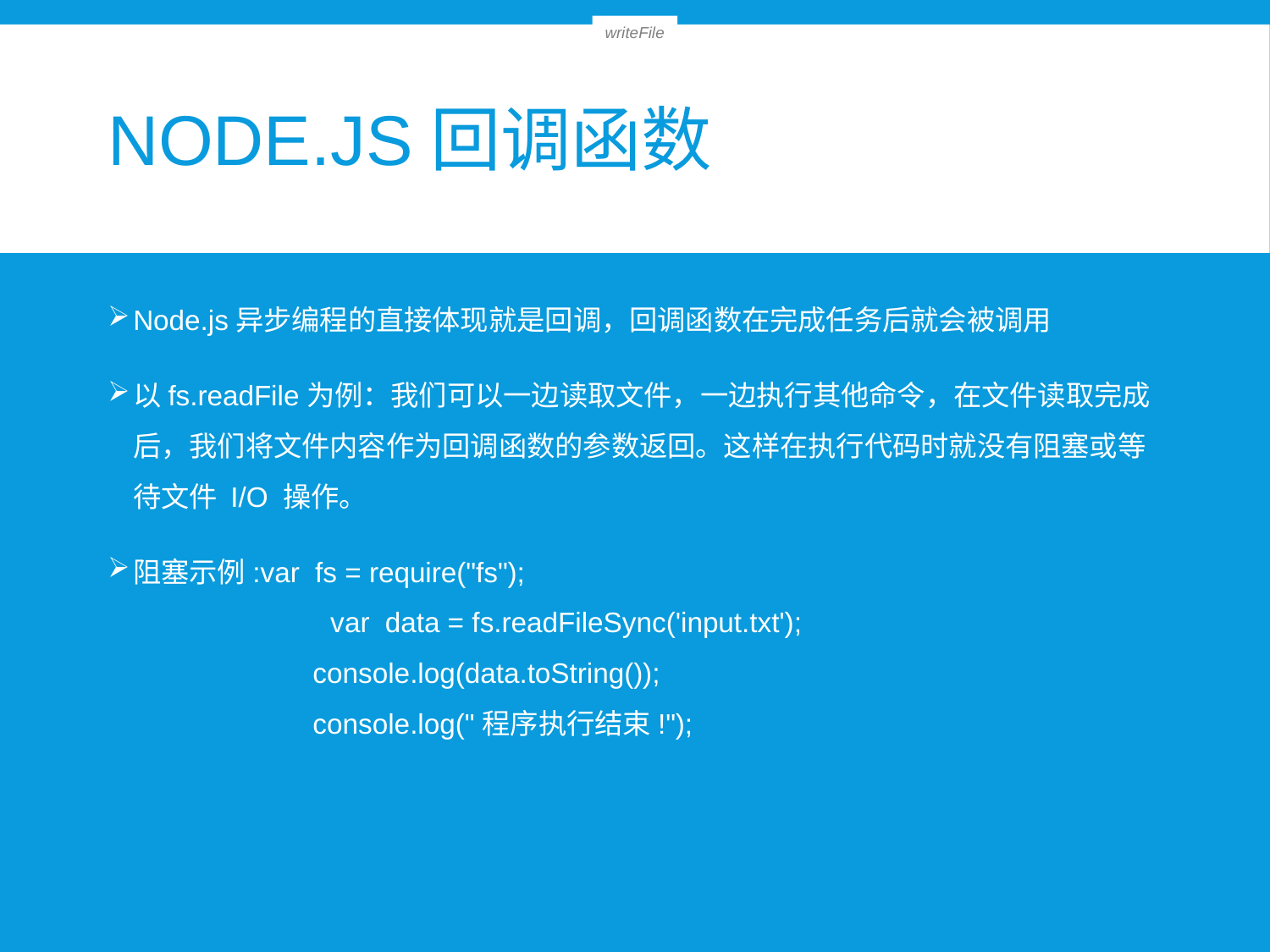

writeFile
# Node.js回调函数
Node.js异步编程的直接体现就是回调，回调函数在完成任务后就会被调用
以fs.readFile为例：我们可以一边读取文件，一边执行其他命令，在文件读取完成后，我们将文件内容作为回调函数的参数返回。这样在执行代码时就没有阻塞或等待文件 I/O 操作。
阻塞示例:var  fs = require("fs");
	         var  data = fs.readFileSync('input.txt');
                       console.log(data.toString());
                       console.log("程序执行结束!");